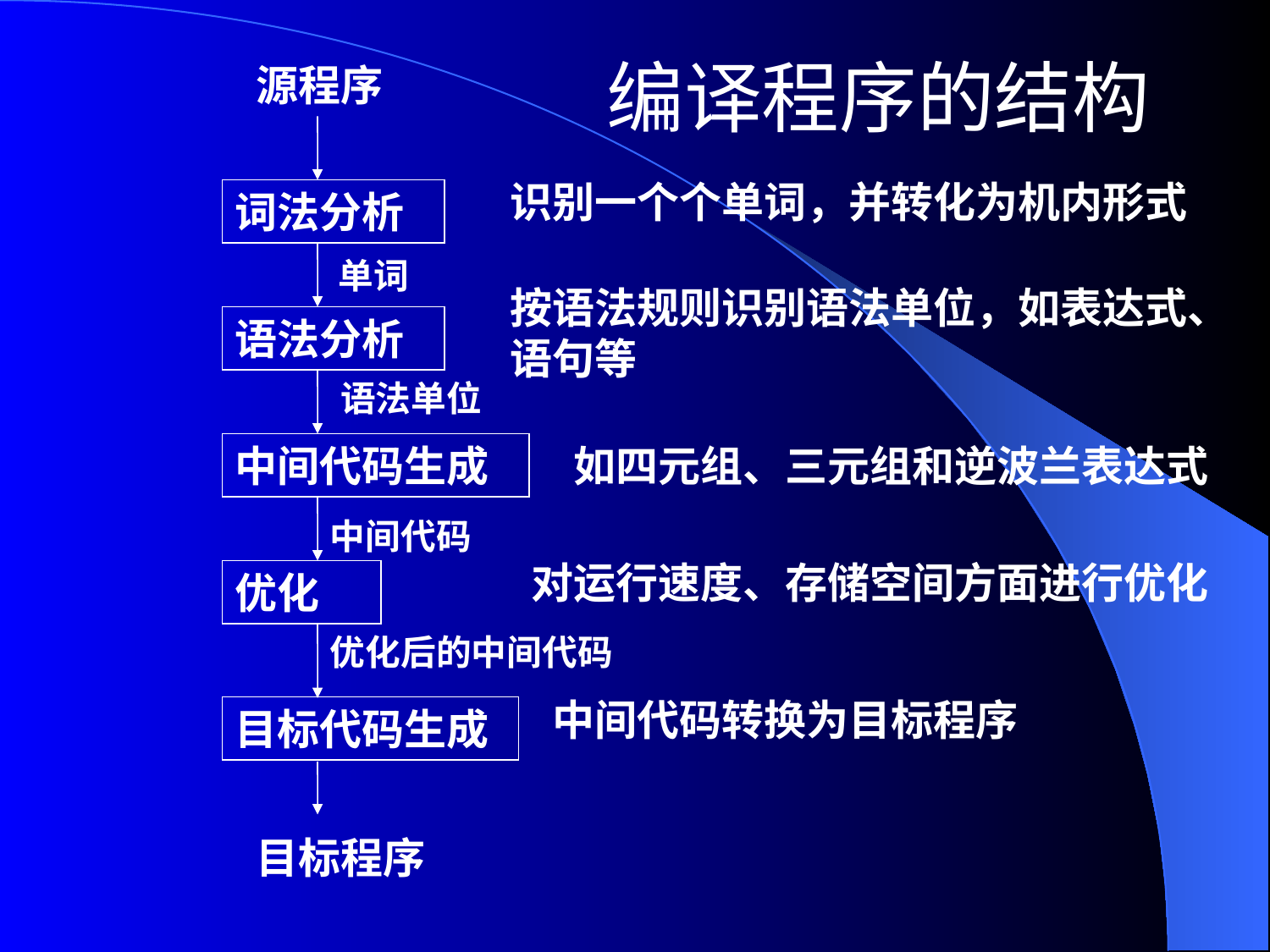

# 编译程序的结构
源程序

词法分析

单词
语法分析

语法单位
中间代码生成

中间代码
优化

目标代码生成

目标程序
识别一个个单词，并转化为机内形式
按语法规则识别语法单位，如表达式、语句等
如四元组、三元组和逆波兰表达式
对运行速度、存储空间方面进行优化
优化后的中间代码
中间代码转换为目标程序